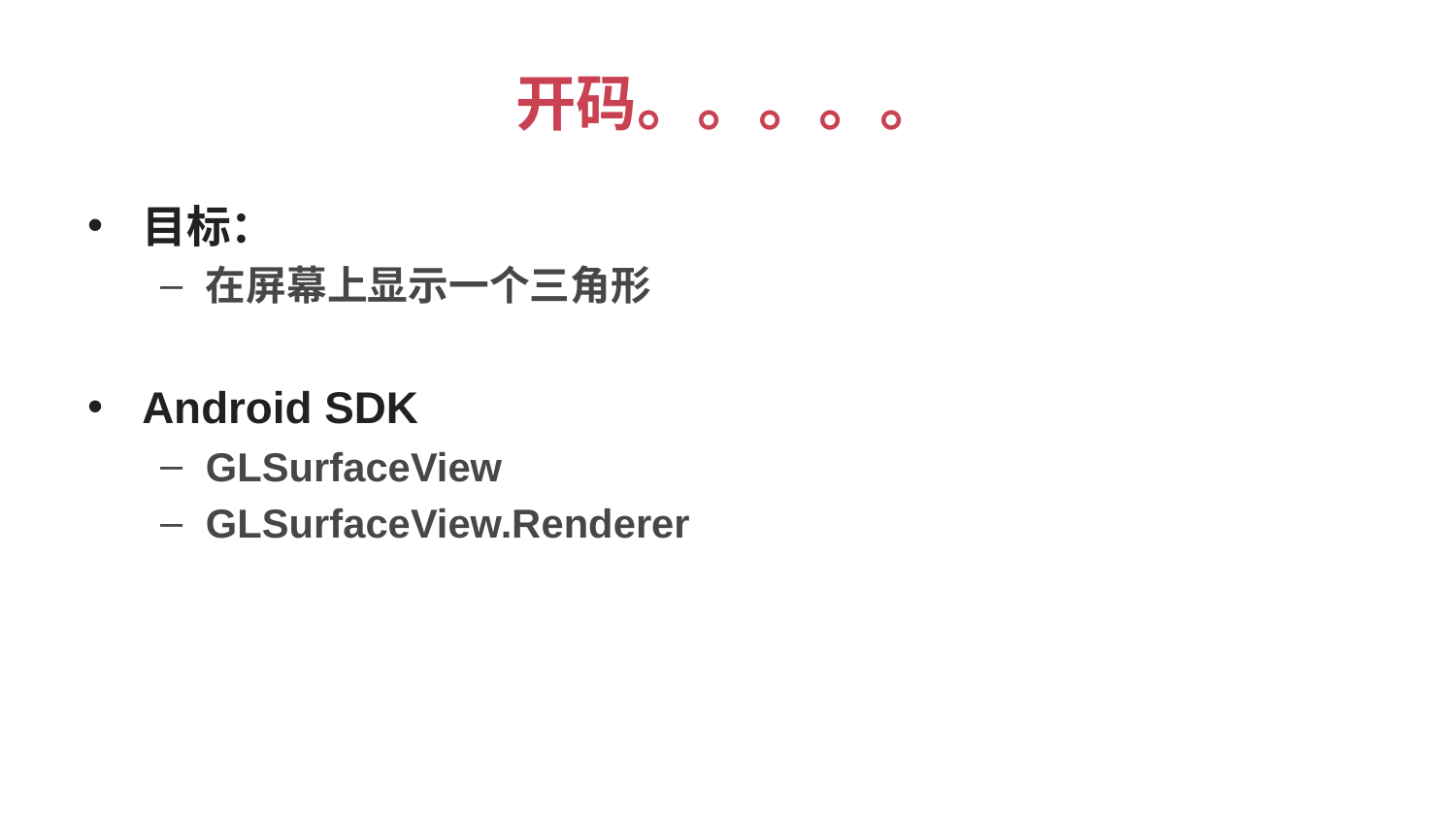

# 开码。。。。。
目标：
在屏幕上显示一个三角形

Android SDK
GLSurfaceView
GLSurfaceView.Renderer